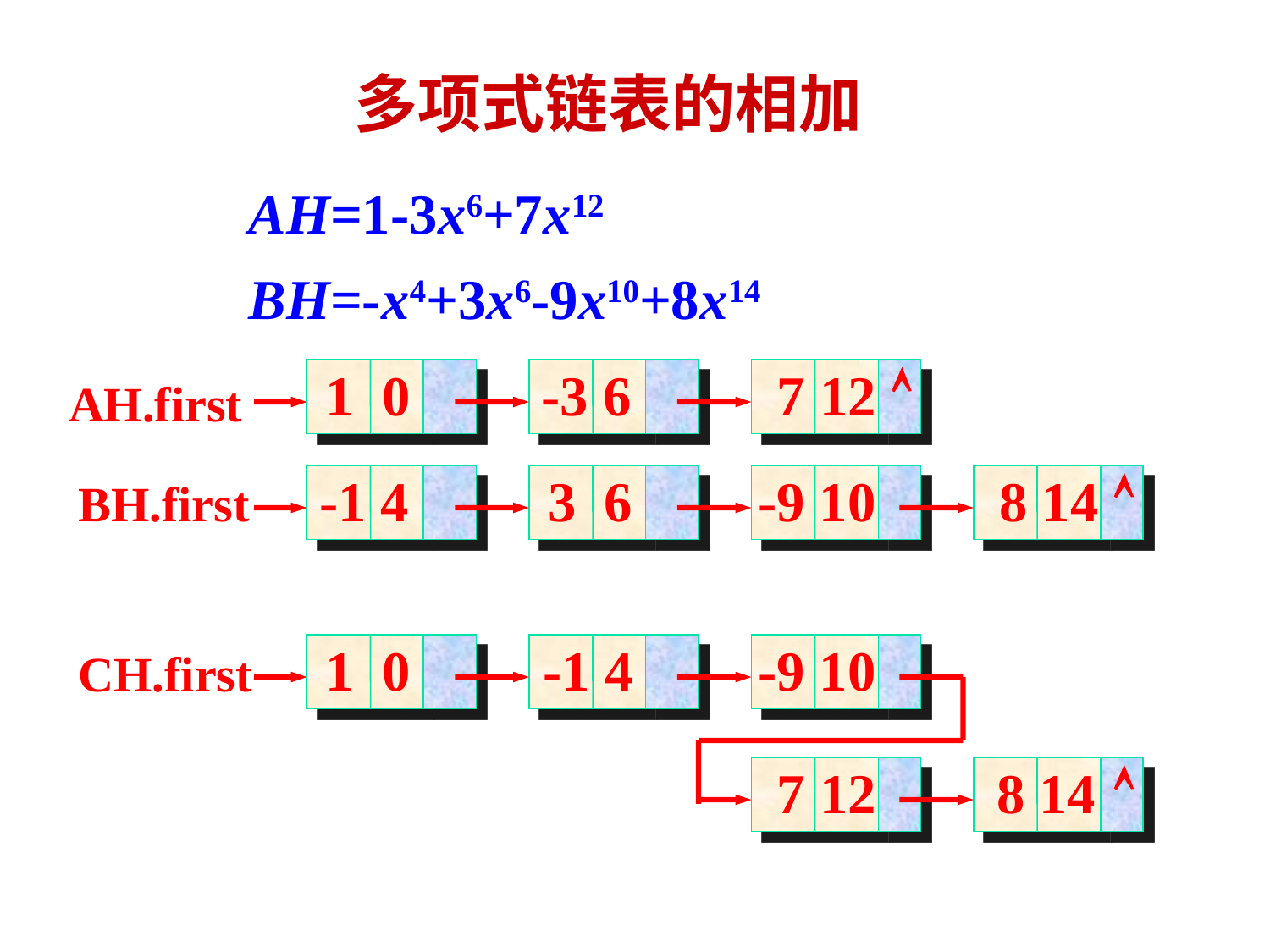

多项式链表的相加
AH=1-3x6+7x12
BH=-x4+3x6-9x10+8x14
1  0
-3 6
7 12
∧

AH.first

-1 4
3  6
-9 10
8 14
∧

BH.first

1  0
-1 4
-9 10

CH.first

7 12
8 14
∧

114